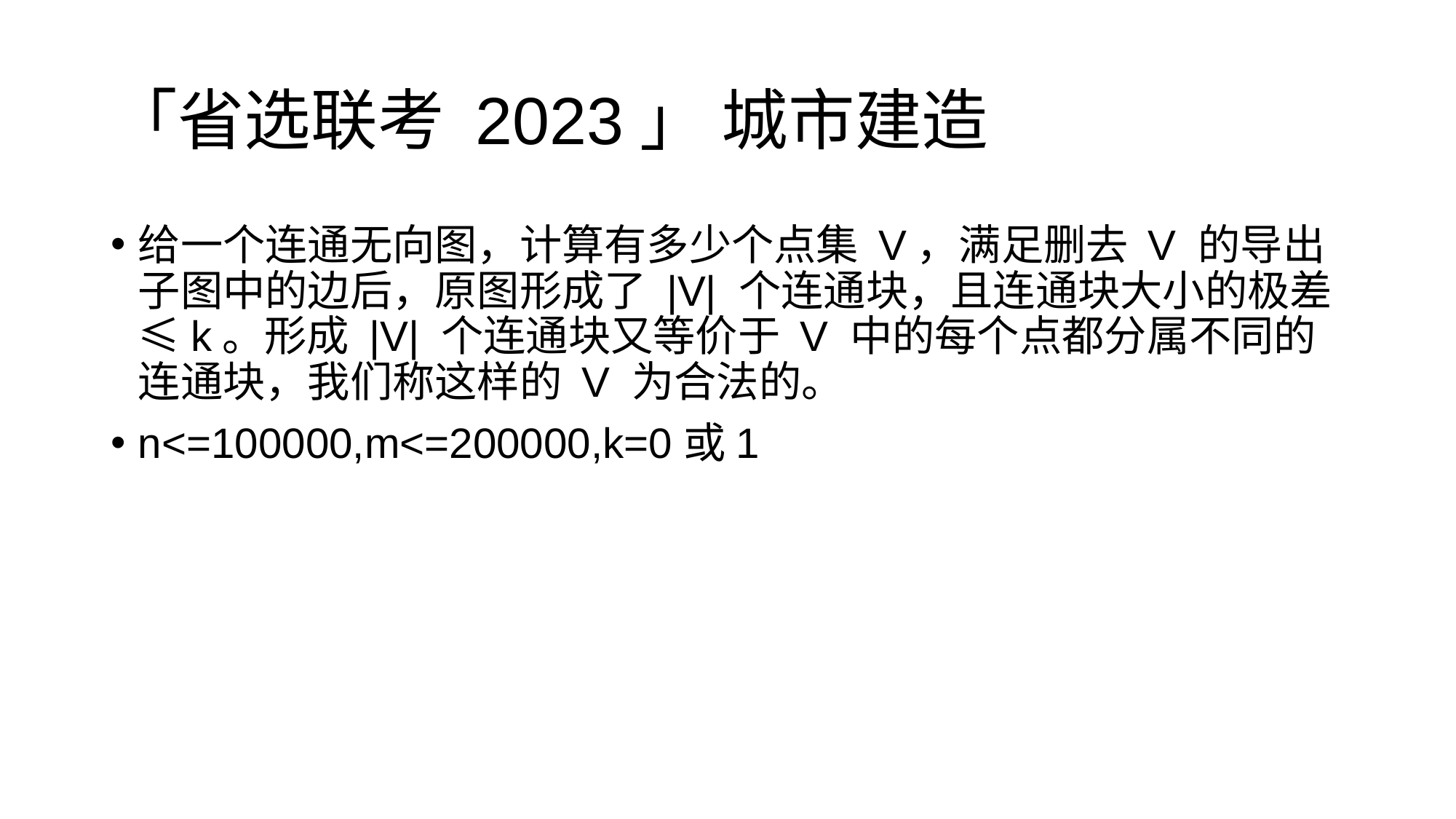

# 「省选联考 2023」 城市建造
给一个连通无向图，计算有多少个点集 V，满足删去 V 的导出子图中的边后，原图形成了 |V| 个连通块，且连通块大小的极差 ≤k。形成 |V| 个连通块又等价于 V 中的每个点都分属不同的连通块，我们称这样的 V 为合法的。
n<=100000,m<=200000,k=0或1